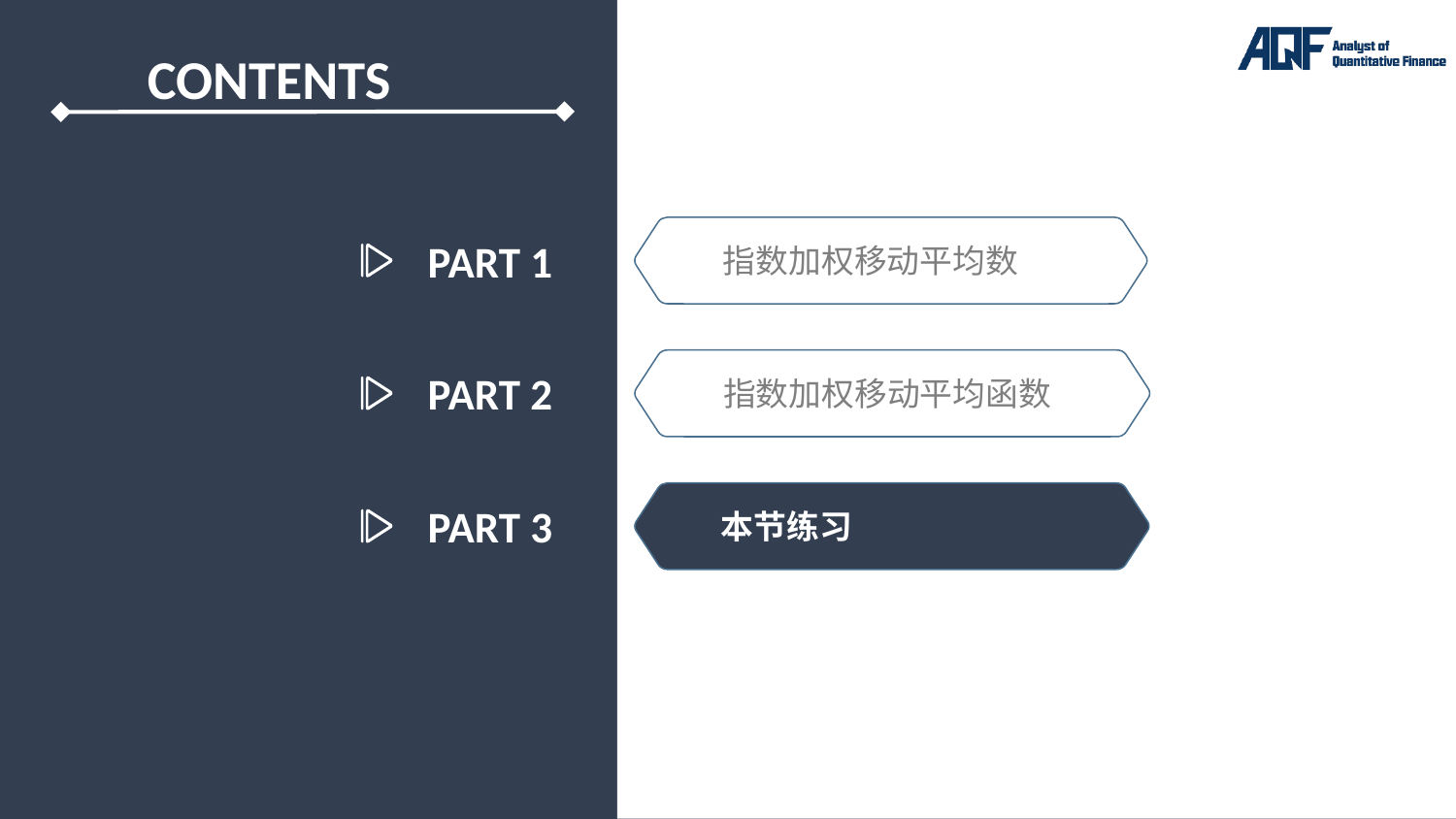

PART 1
指数加权移动平均数

PART 2
指数加权移动平均函数

PART 3
本节练习